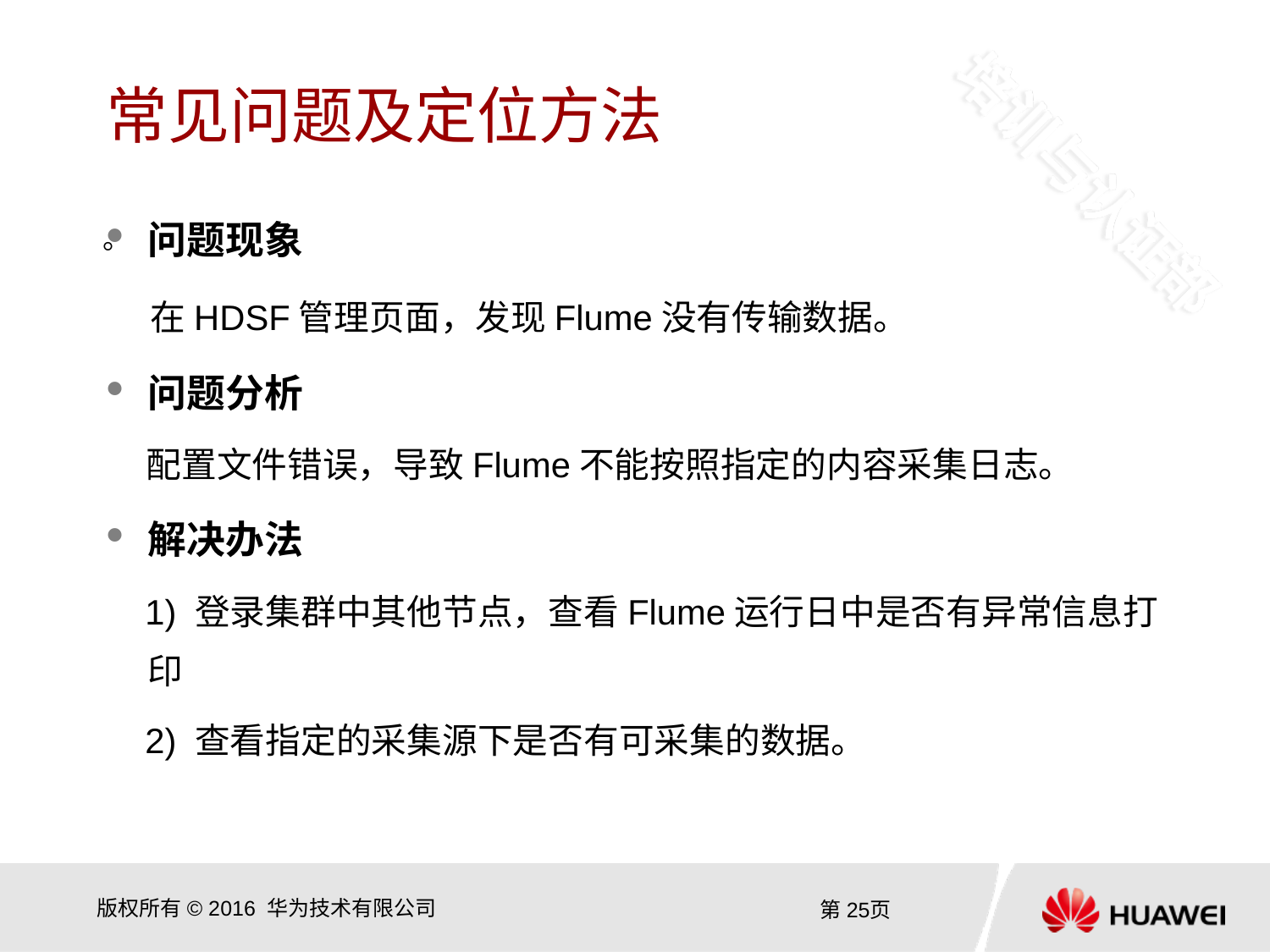

# 常见问题及定位方法

。

问题现象
    在HDSF管理页面，发现Flume没有传输数据。
问题分析
    配置文件错误，导致Flume不能按照指定的内容采集日志。
解决办法
    1) 登录集群中其他节点，查看Flume运行日中是否有异常信息打印
    2) 查看指定的采集源下是否有可采集的数据。